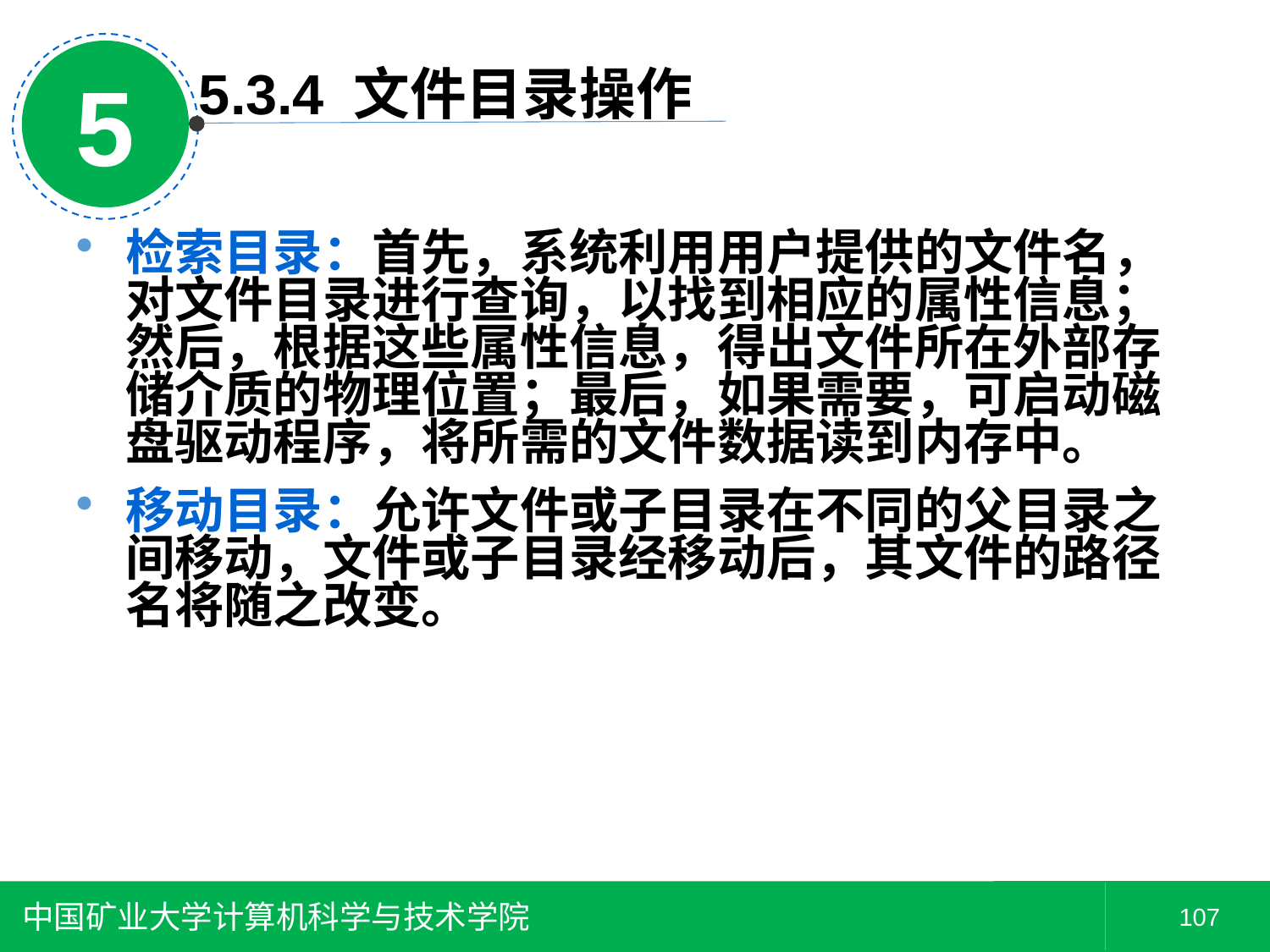

5
5.3.4 文件目录操作

检索目录：首先，系统利用用户提供的文件名，对文件目录进行查询，以找到相应的属性信息；然后，根据这些属性信息，得出文件所在外部存储介质的物理位置；最后，如果需要，可启动磁盘驱动程序，将所需的文件数据读到内存中。
移动目录：允许文件或子目录在不同的父目录之间移动，文件或子目录经移动后，其文件的路径名将随之改变。